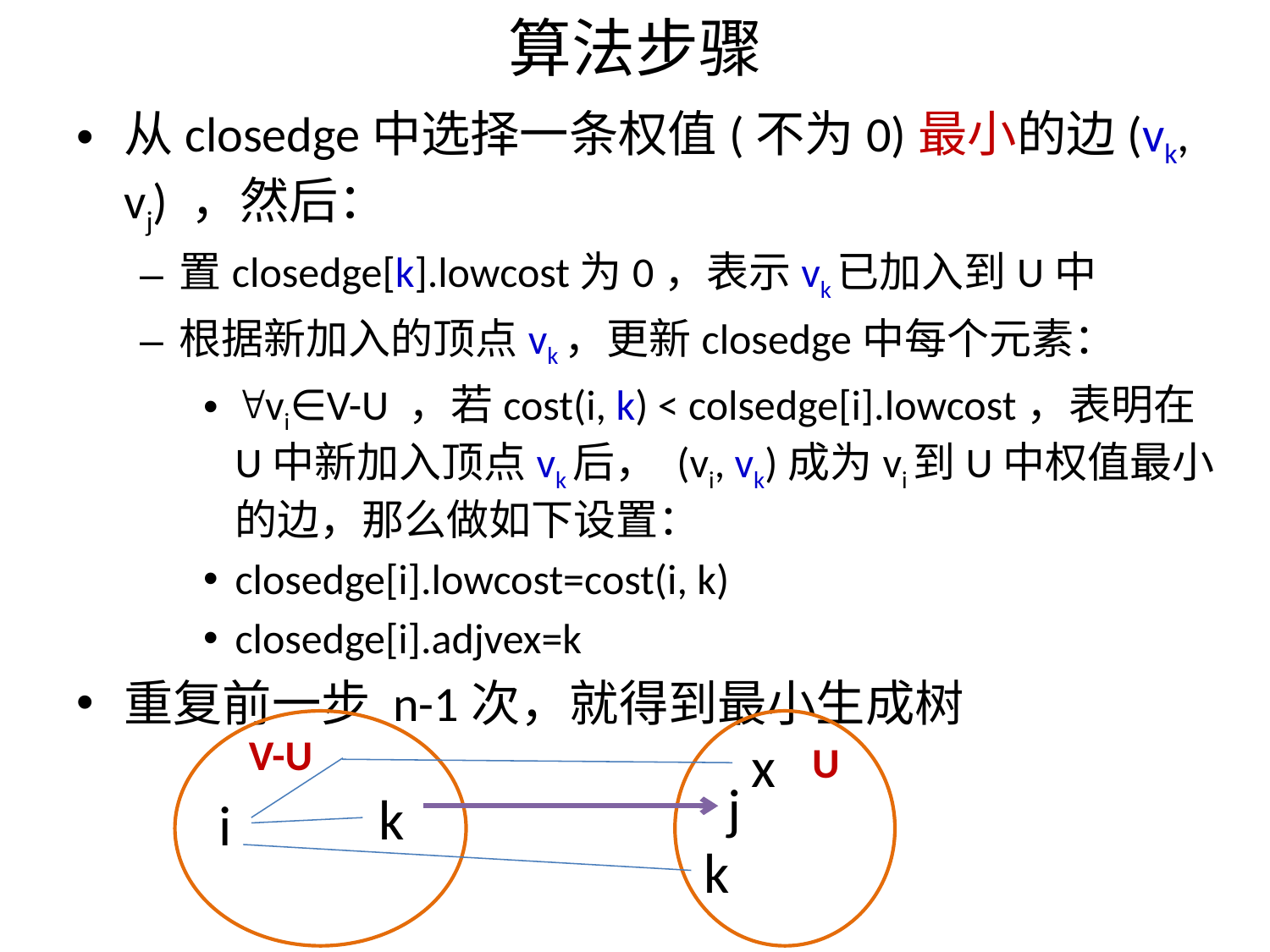

# 算法步骤
从closedge中选择一条权值(不为0)最小的边(vk, vj) ，然后：
置closedge[k].lowcost为0，表示vk已加入到U中
根据新加入的顶点vk，更新closedge中每个元素：
∀vi∈V-U ，若cost(i, k) < colsedge[i].lowcost，表明在U中新加入顶点vk后， (vi, vk)成为vi到U中权值最小的边，那么做如下设置：
closedge[i].lowcost=cost(i, k)
closedge[i].adjvex=k
重复前一步 n-1次，就得到最小生成树

V-U
x
U
j
k
i
k